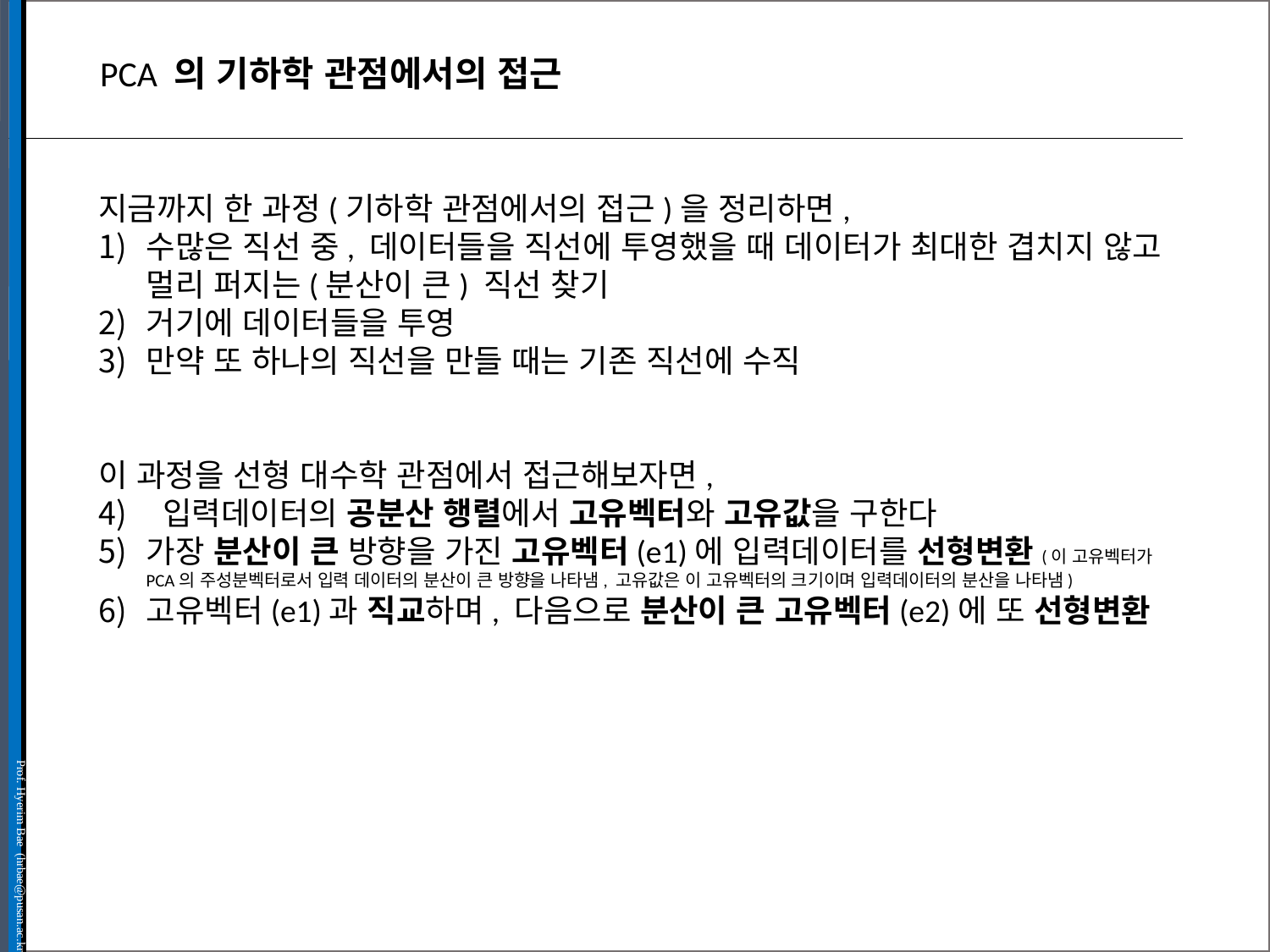

# PCA 의 기하학 관점에서의 접근
지금까지 한 과정(기하학 관점에서의 접근)을 정리하면,
수많은 직선 중, 데이터들을 직선에 투영했을 때 데이터가 최대한 겹치지 않고 멀리 퍼지는(분산이 큰) 직선 찾기
거기에 데이터들을 투영
만약 또 하나의 직선을 만들 때는 기존 직선에 수직

이 과정을 선형 대수학 관점에서 접근해보자면,
 입력데이터의 공분산 행렬에서 고유벡터와 고유값을 구한다
가장 분산이 큰 방향을 가진 고유벡터(e1)에 입력데이터를 선형변환(이 고유벡터가 PCA의 주성분벡터로서 입력 데이터의 분산이 큰 방향을 나타냄, 고유값은 이 고유벡터의 크기이며 입력데이터의 분산을 나타냄)
고유벡터(e1)과 직교하며, 다음으로 분산이 큰 고유벡터(e2)에 또 선형변환